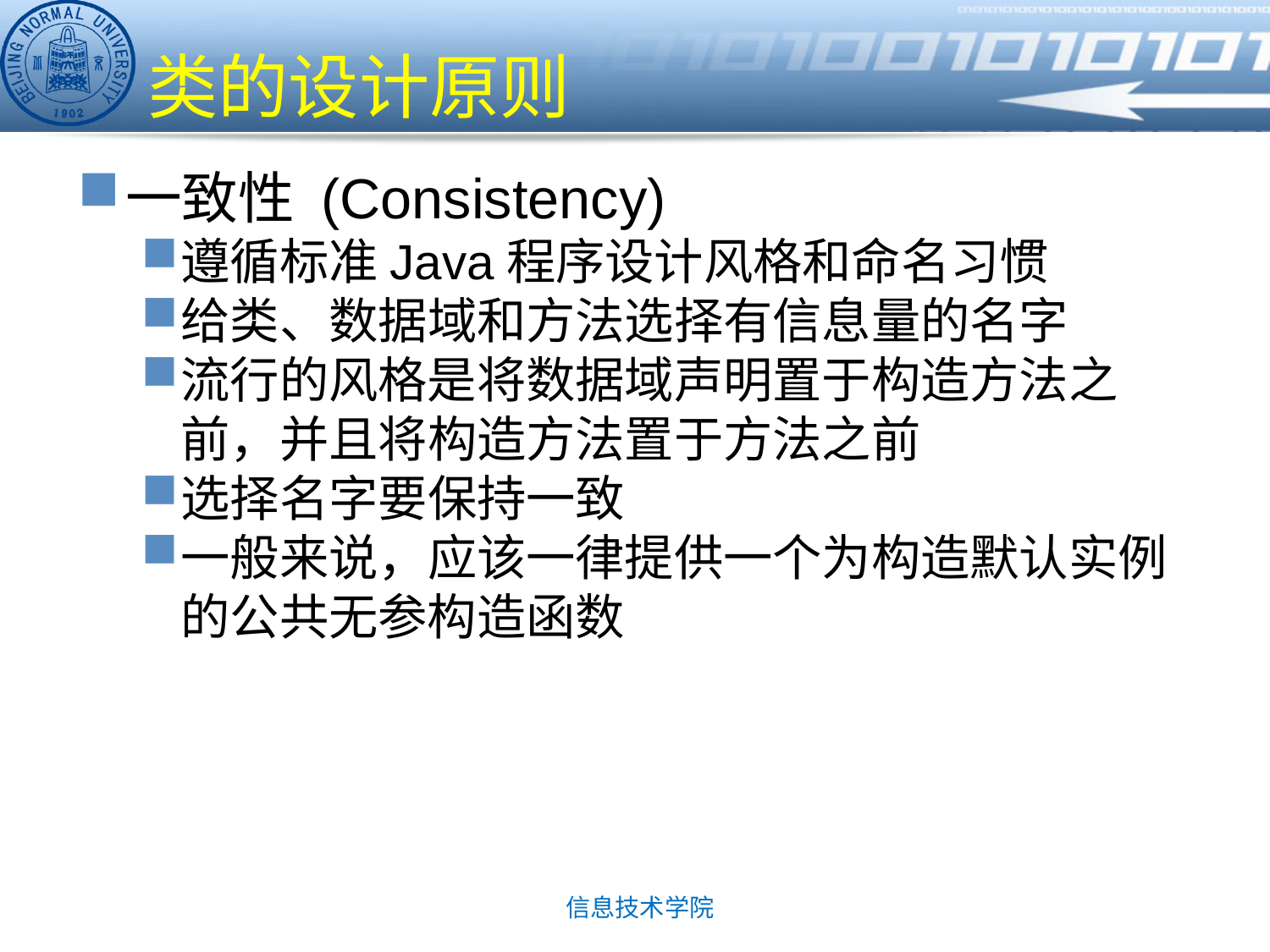

# 类的设计原则
一致性 (Consistency)
遵循标准Java程序设计风格和命名习惯
给类、数据域和方法选择有信息量的名字
流行的风格是将数据域声明置于构造方法之前，并且将构造方法置于方法之前
选择名字要保持一致
一般来说，应该一律提供一个为构造默认实例的公共无参构造函数
28